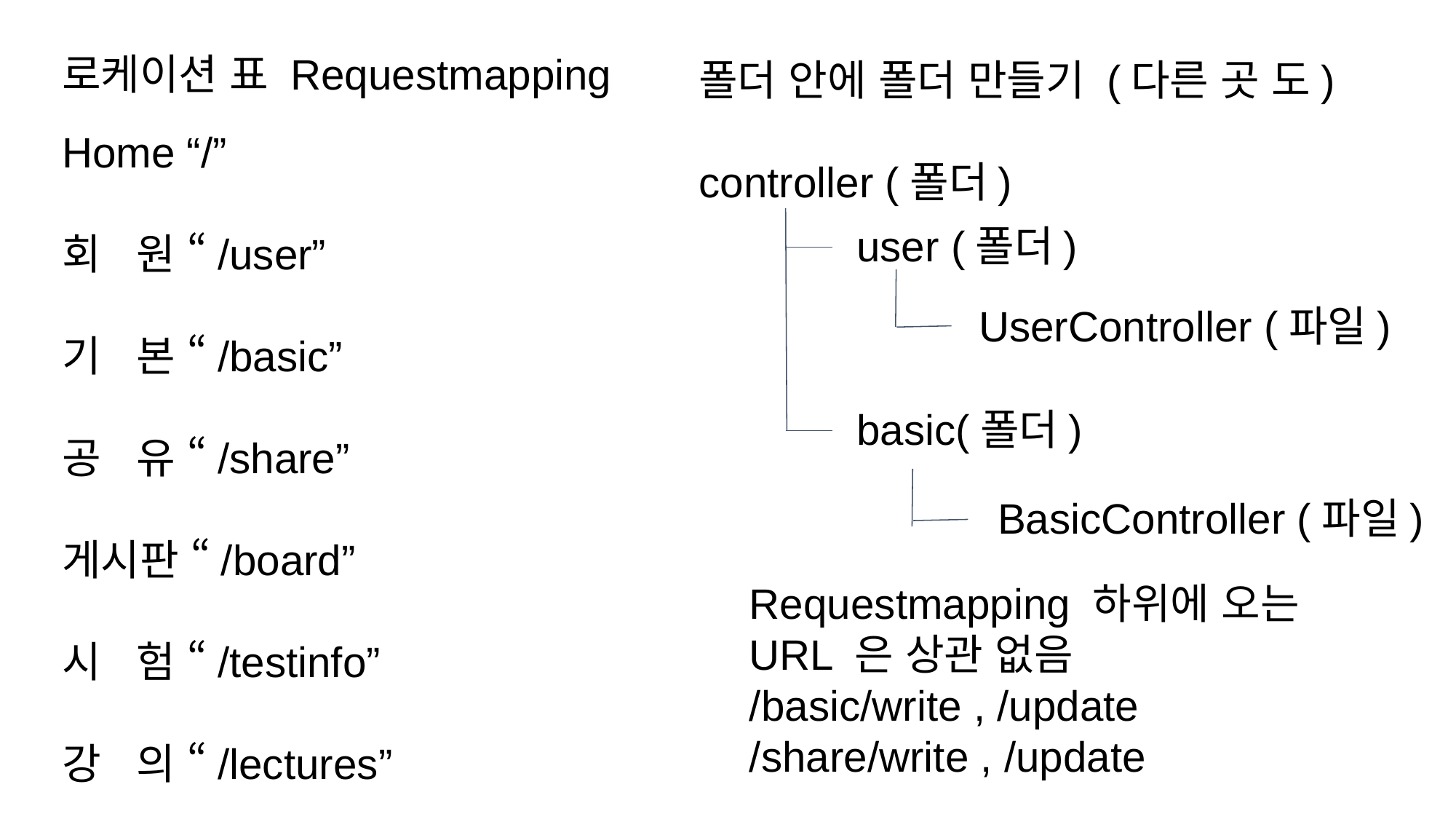

로케이션 표 Requestmapping

Home “/”

회   원 “/user”

기   본 “/basic”

공   유 “/share”

게시판 “/board”

시   험 “/testinfo”

강   의 “/lectures”
폴더 안에 폴더 만들기 (다른 곳 도)

controller (폴더)

user (폴더)
UserController (파일)
basic(폴더)
BasicController (파일)
Requestmapping 하위에 오는
URL 은 상관 없음
/basic/write , /update
/share/write , /update